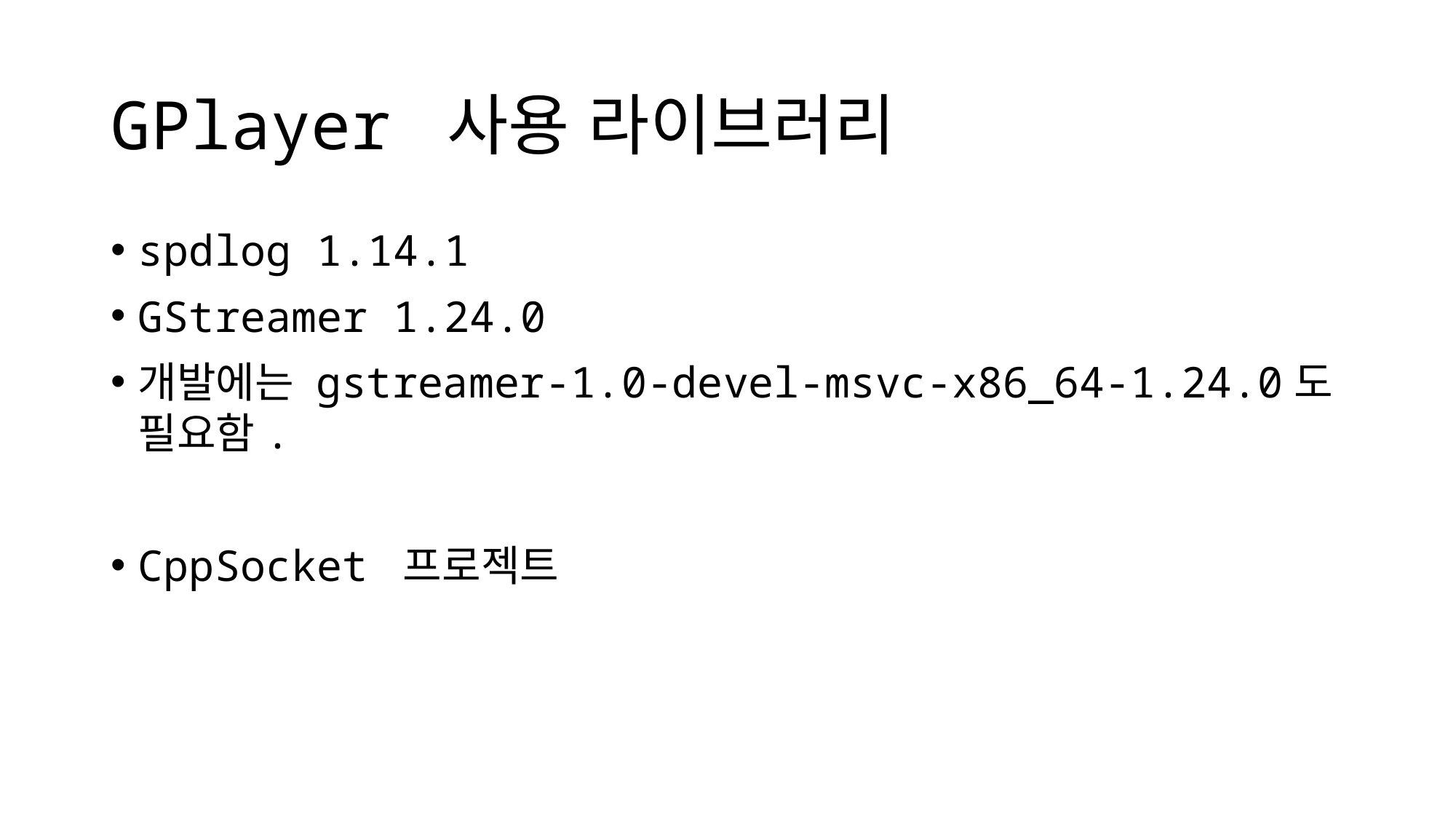

# GPlayer 사용 라이브러리
spdlog 1.14.1
GStreamer 1.24.0
개발에는 gstreamer-1.0-devel-msvc-x86_64-1.24.0도 필요함.

CppSocket 프로젝트